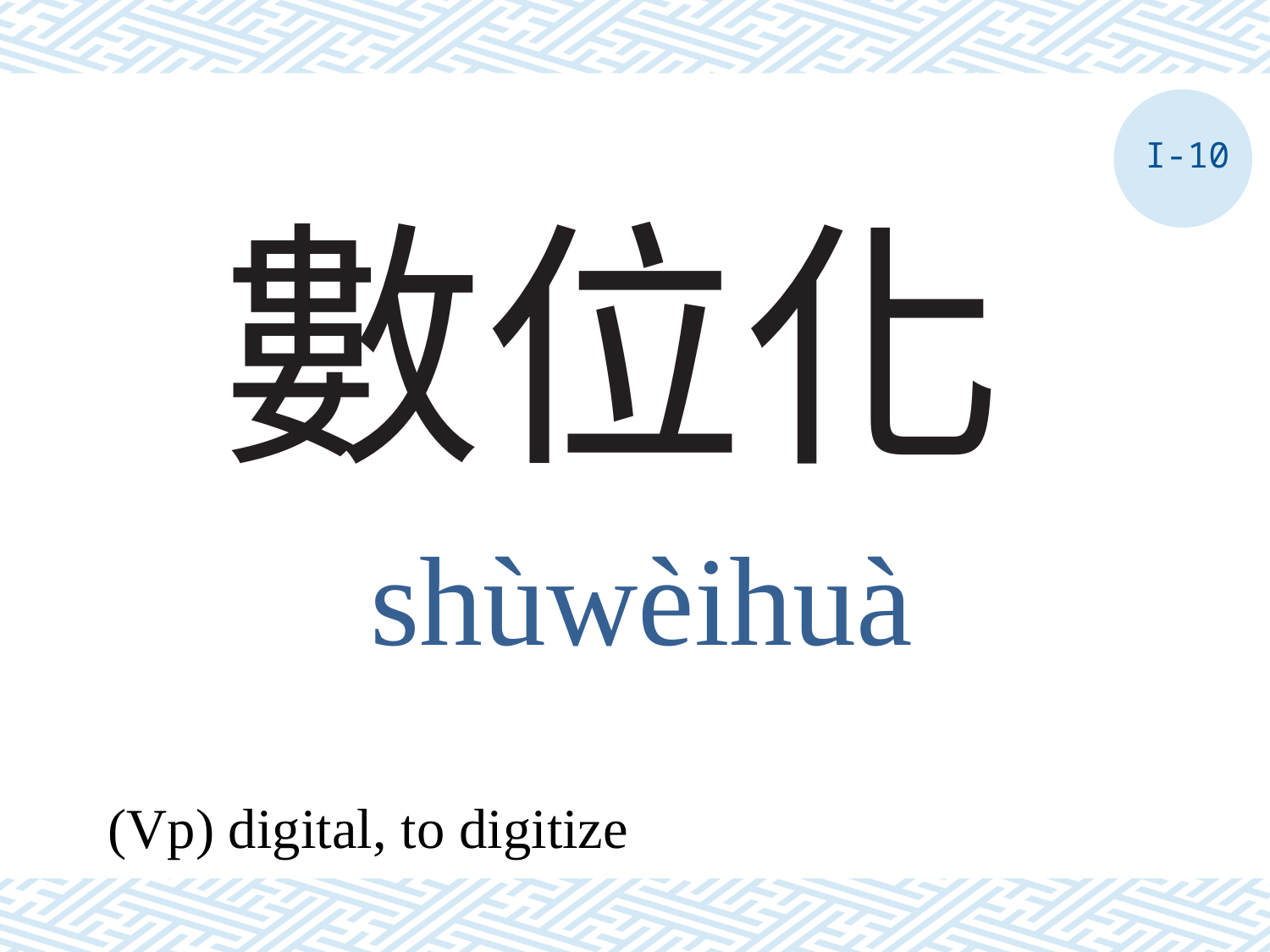

I-10

# 數位化
shùwèihuà
(Vp) digital, to digitize